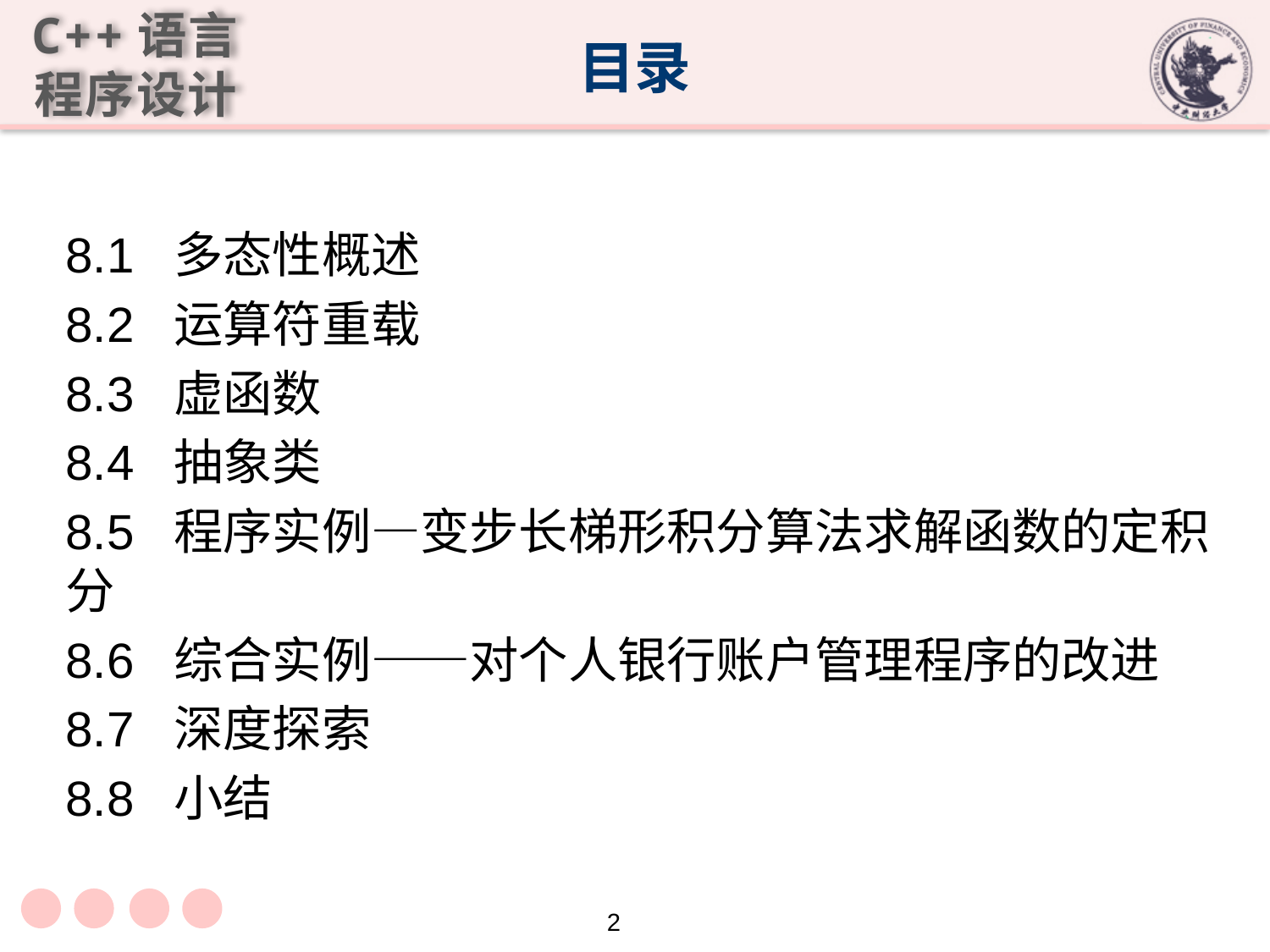

# 目录
8.1  多态性概述
8.2  运算符重载
8.3  虚函数
8.4  抽象类
8.5  程序实例—变步长梯形积分算法求解函数的定积分
8.6  综合实例——对个人银行账户管理程序的改进
8.7  深度探索
8.8  小结
2